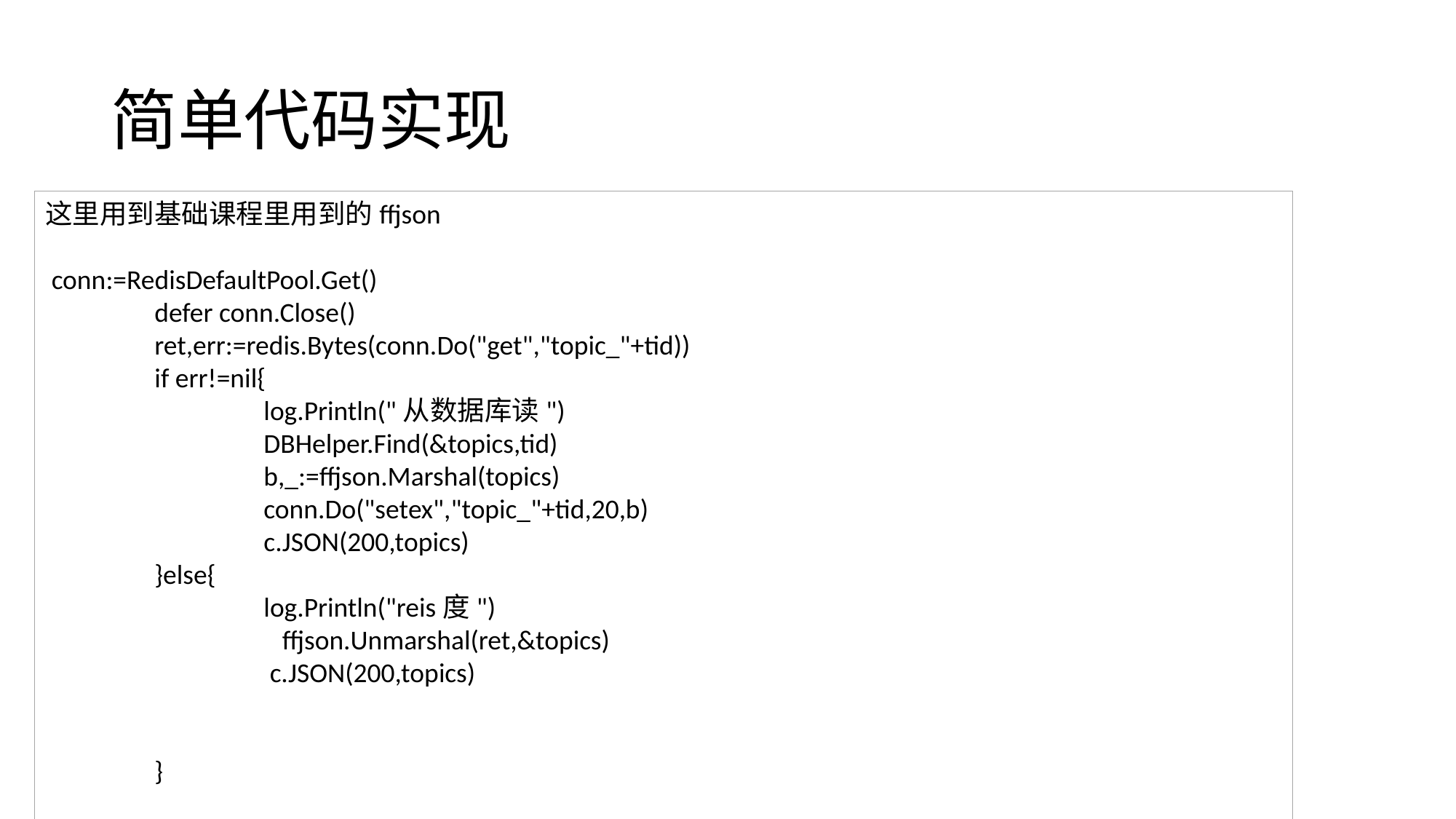

# 简单代码实现
这里用到基础课程里用到的ffjson

 conn:=RedisDefaultPool.Get()
	defer conn.Close()
	ret,err:=redis.Bytes(conn.Do("get","topic_"+tid))
	if err!=nil{
		log.Println("从数据库读")
		DBHelper.Find(&topics,tid)
		b,_:=ffjson.Marshal(topics)
		conn.Do("setex","topic_"+tid,20,b)
		c.JSON(200,topics)
	}else{
		log.Println("reis度")
		   ffjson.Unmarshal(ret,&topics)
		 c.JSON(200,topics)

	}